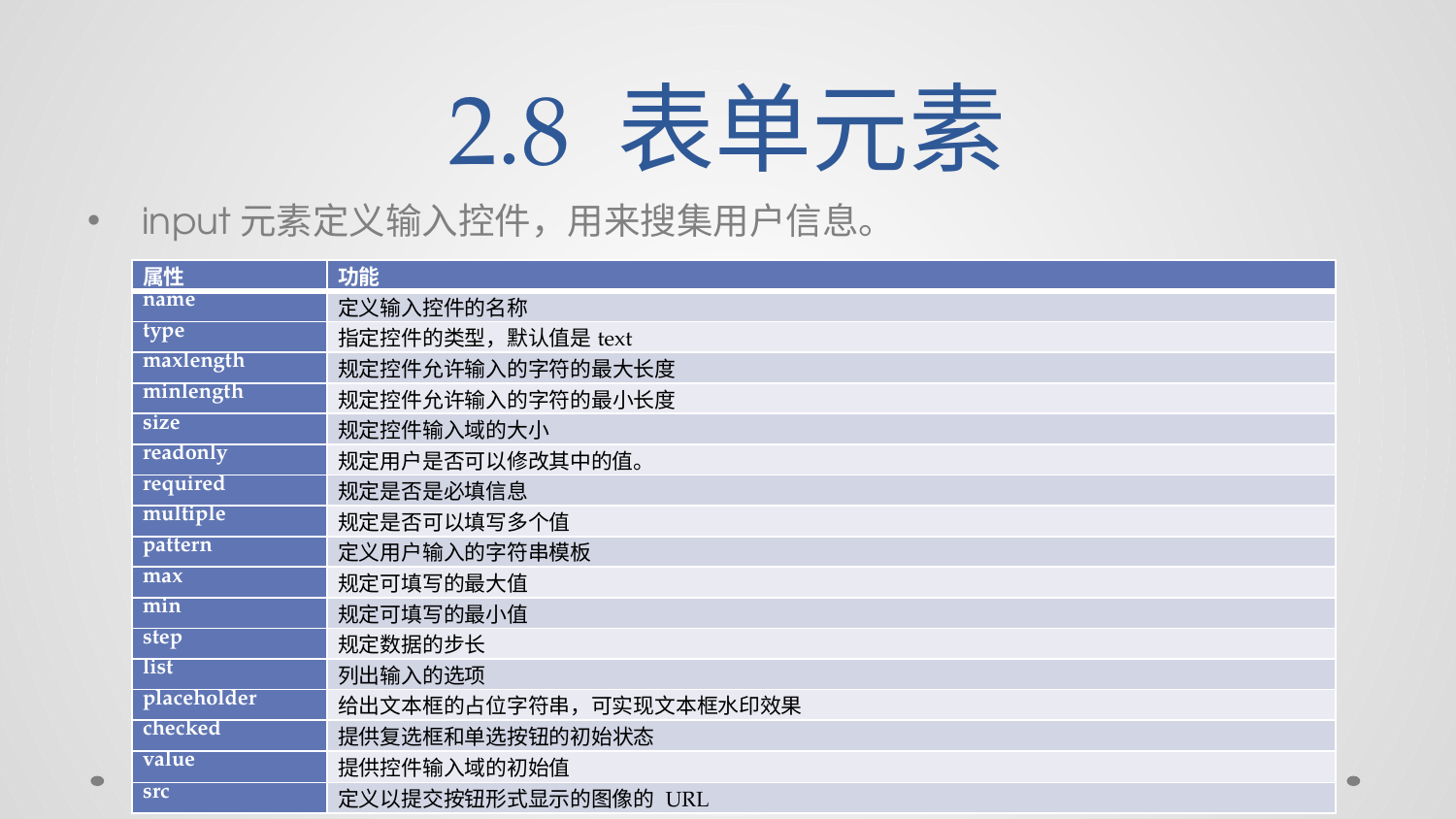

# 2.8 表单元素
input元素定义输入控件，用来搜集用户信息。
| 属性 | 功能 |
| --- | --- |
| name | 定义输入控件的名称 |
| type | 指定控件的类型，默认值是text |
| maxlength | 规定控件允许输入的字符的最大长度 |
| minlength | 规定控件允许输入的字符的最小长度 |
| size | 规定控件输入域的大小 |
| readonly | 规定用户是否可以修改其中的值。 |
| required | 规定是否是必填信息 |
| multiple | 规定是否可以填写多个值 |
| pattern | 定义用户输入的字符串模板 |
| max | 规定可填写的最大值 |
| min | 规定可填写的最小值 |
| step | 规定数据的步长 |
| list | 列出输入的选项 |
| placeholder | 给出文本框的占位字符串，可实现文本框水印效果 |
| checked | 提供复选框和单选按钮的初始状态 |
| value | 提供控件输入域的初始值 |
| src | 定义以提交按钮形式显示的图像的 URL |